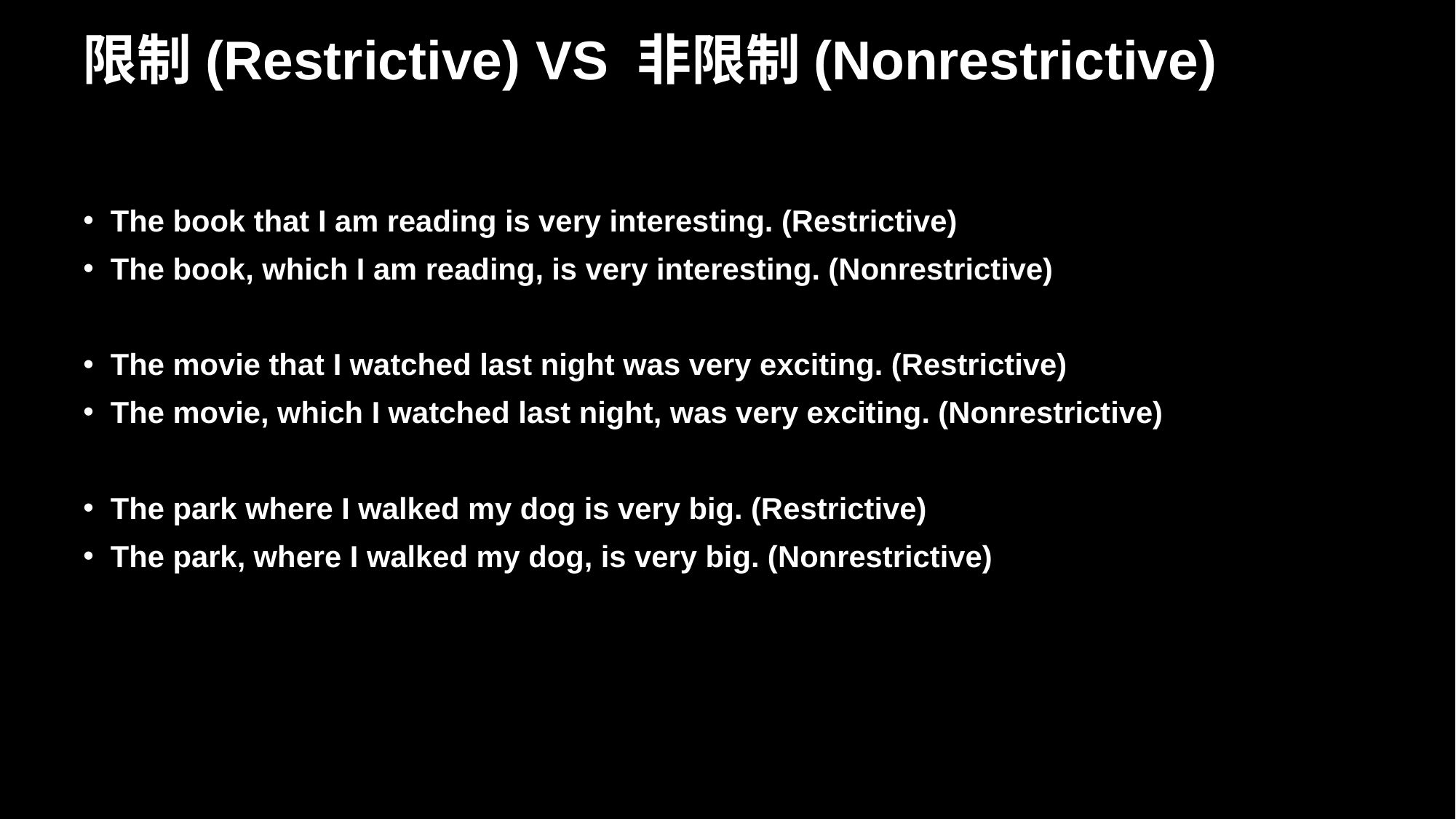

限制(Restrictive) VS 非限制(Nonrestrictive)

The book that I am reading is very interesting. (Restrictive)
The book, which I am reading, is very interesting. (Nonrestrictive)

The movie that I watched last night was very exciting. (Restrictive)
The movie, which I watched last night, was very exciting. (Nonrestrictive)

The park where I walked my dog is very big. (Restrictive)
The park, where I walked my dog, is very big. (Nonrestrictive)